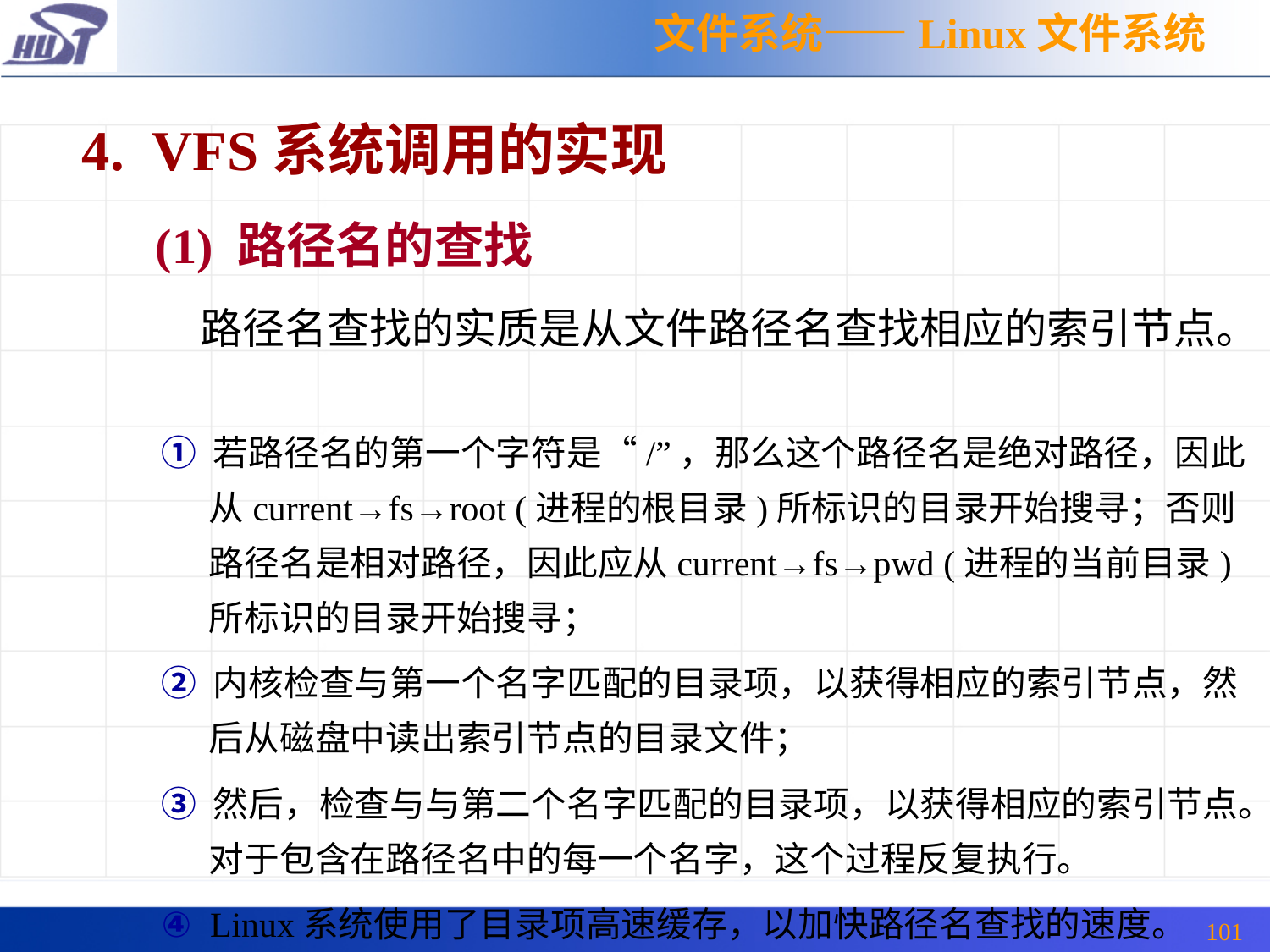

文件系统——Linux文件系统
4.  VFS系统调用的实现
      (1) 路径名的查找
              路径名查找的实质是从文件路径名查找相应的索引节点。
① 若路径名的第一个字符是“/”，那么这个路径名是绝对路径，因此从current→fs→root (进程的根目录)所标识的目录开始搜寻；否则路径名是相对路径，因此应从current→fs→pwd (进程的当前目录)所标识的目录开始搜寻；
② 内核检查与第一个名字匹配的目录项，以获得相应的索引节点，然后从磁盘中读出索引节点的目录文件；
③ 然后，检查与与第二个名字匹配的目录项，以获得相应的索引节点。对于包含在路径名中的每一个名字，这个过程反复执行。
④  Linux系统使用了目录项高速缓存，以加快路径名查找的速度。
101